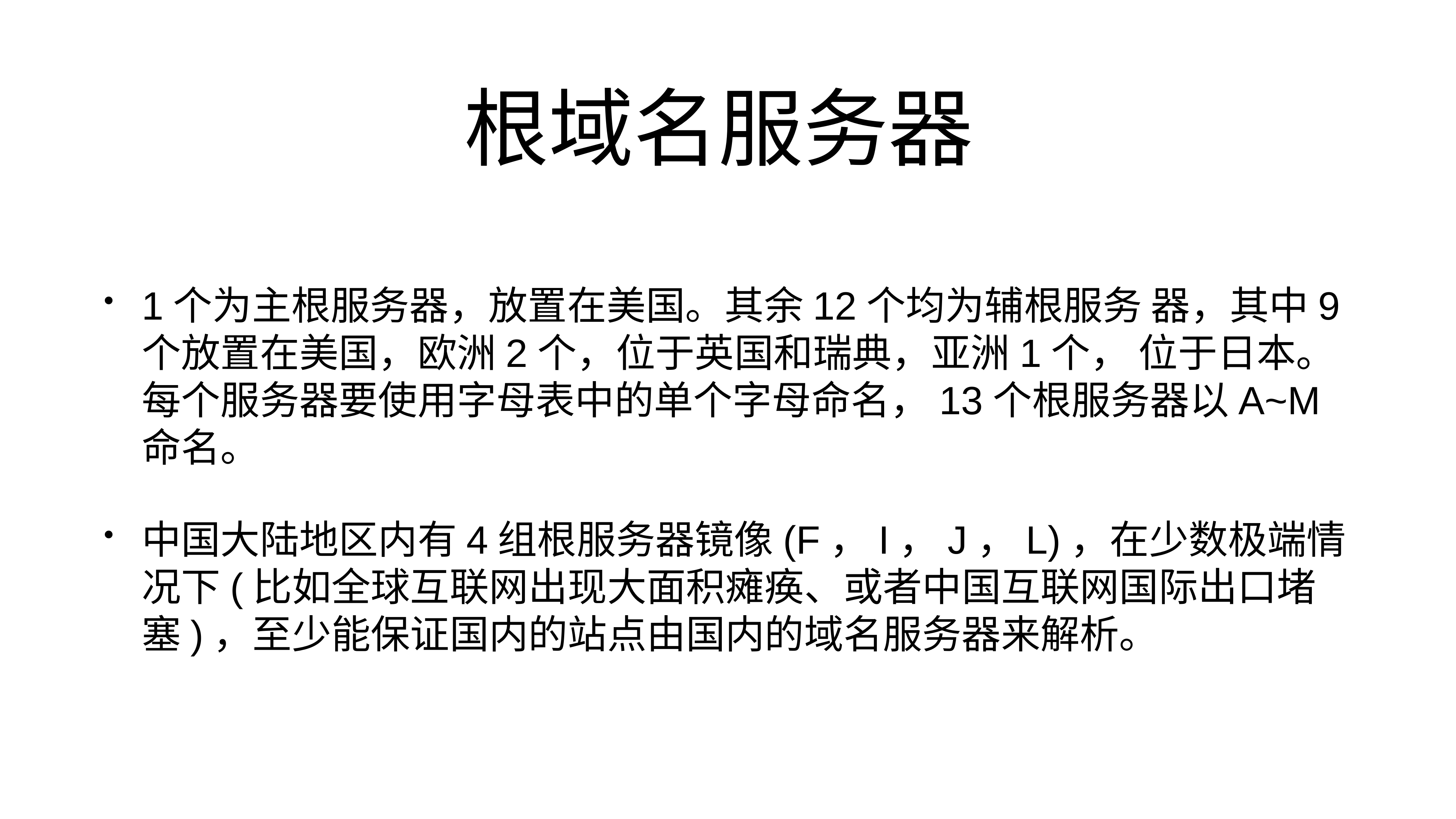

# 根域名服务器
1个为主根服务器，放置在美国。其余12个均为辅根服务 器，其中9个放置在美国，欧洲2个，位于英国和瑞典，亚洲1个， 位于日本。每个服务器要使用字母表中的单个字母命名，13个根服务器以A~M命名。
中国大陆地区内有4组根服务器镜像(F，I，J，L)，在少数极端情况下(比如全球互联网出现大面积瘫痪、或者中国互联网国际出口堵塞)，至少能保证国内的站点由国内的域名服务器来解析。